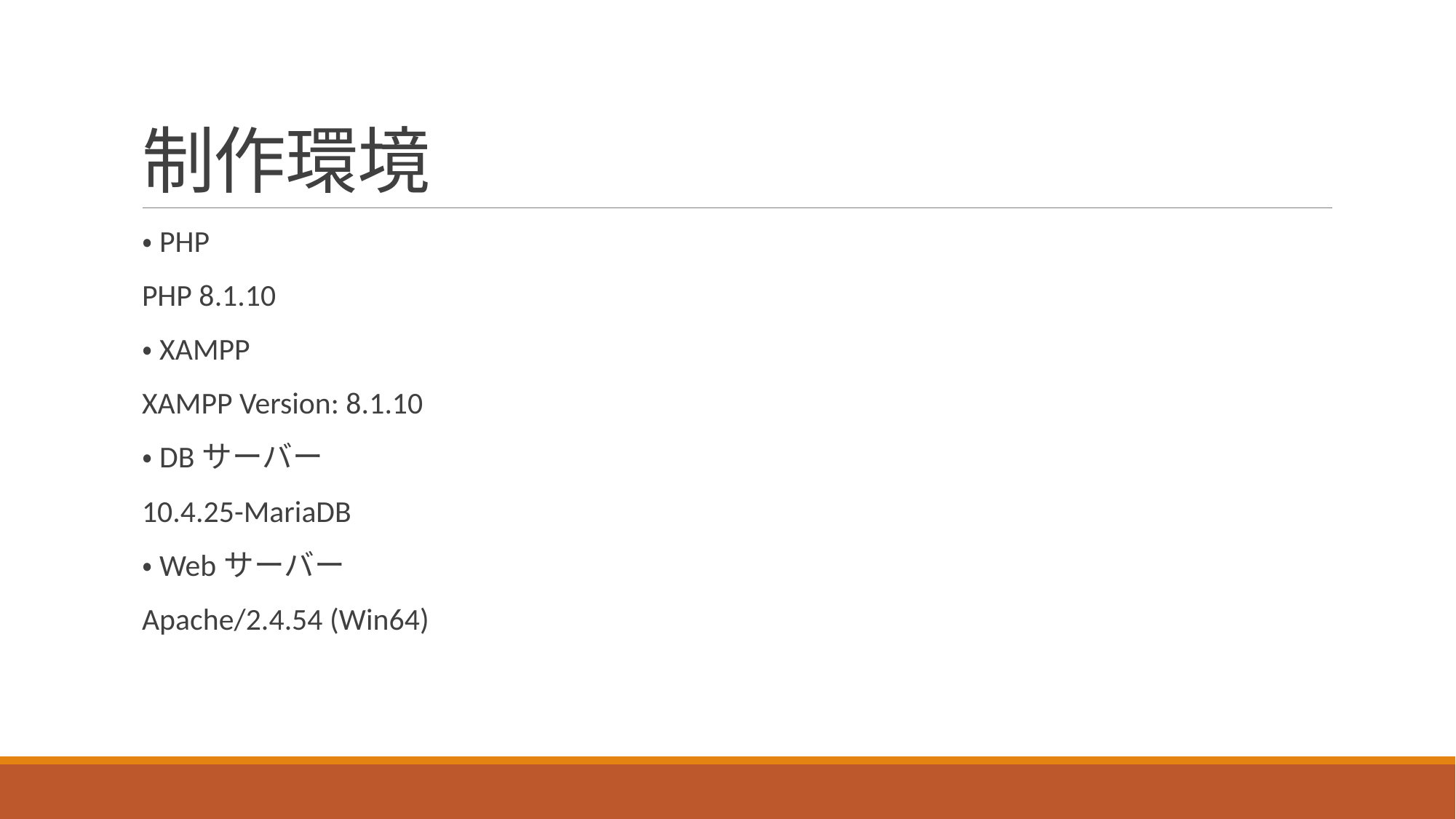

# 制作環境
・PHP
PHP 8.1.10
・XAMPP
XAMPP Version: 8.1.10
・DBサーバー
10.4.25-MariaDB
・Webサーバー
Apache/2.4.54 (Win64)